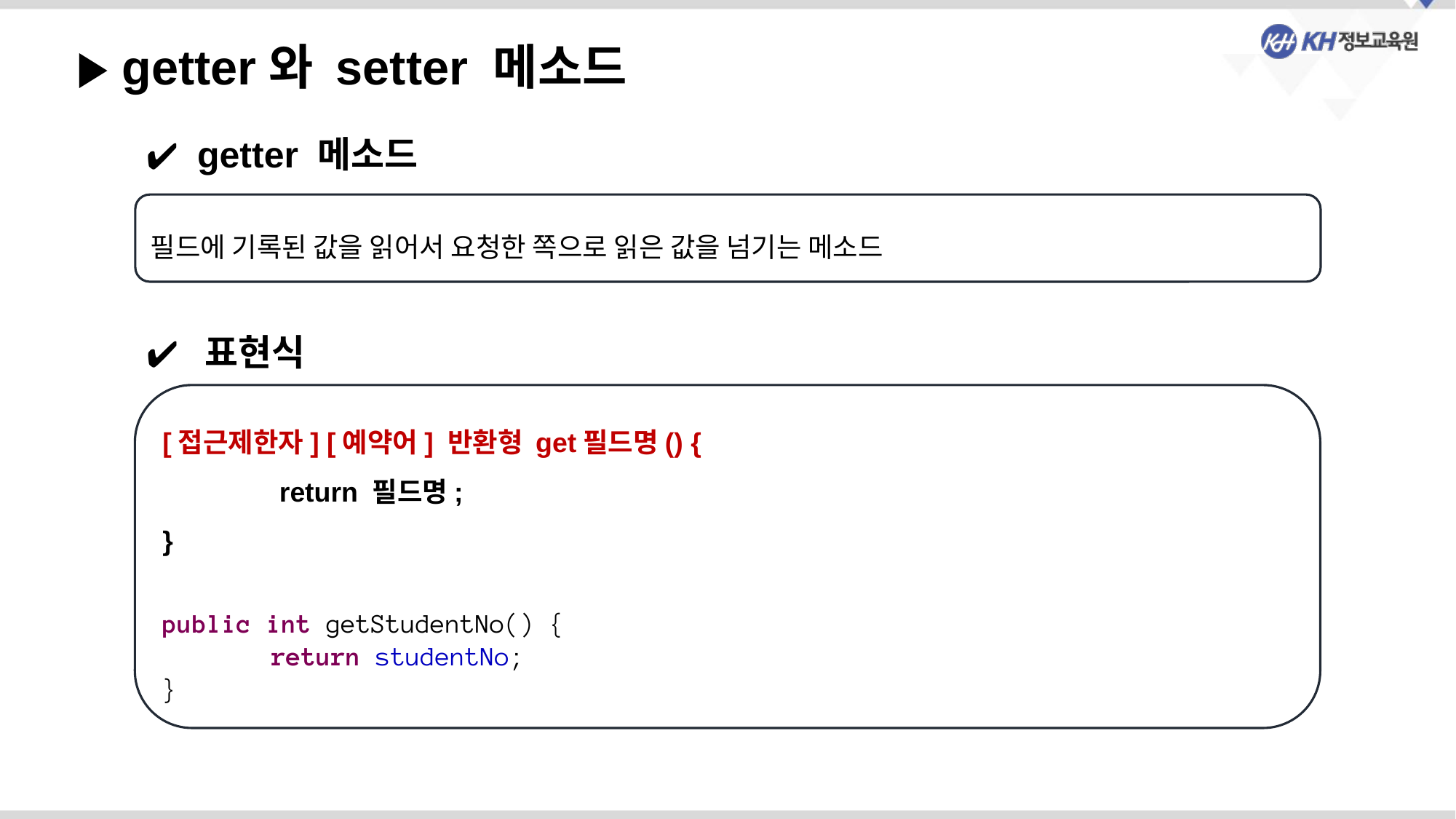

▶ getter와 setter 메소드
 getter 메소드
필드에 기록된 값을 읽어서 요청한 쪽으로 읽은 값을 넘기는 메소드
 표현식
[접근제한자] [예약어] 반환형 get필드명() {
	 return 필드명;
}

public int getStudentNo() {
	return studentNo;
}